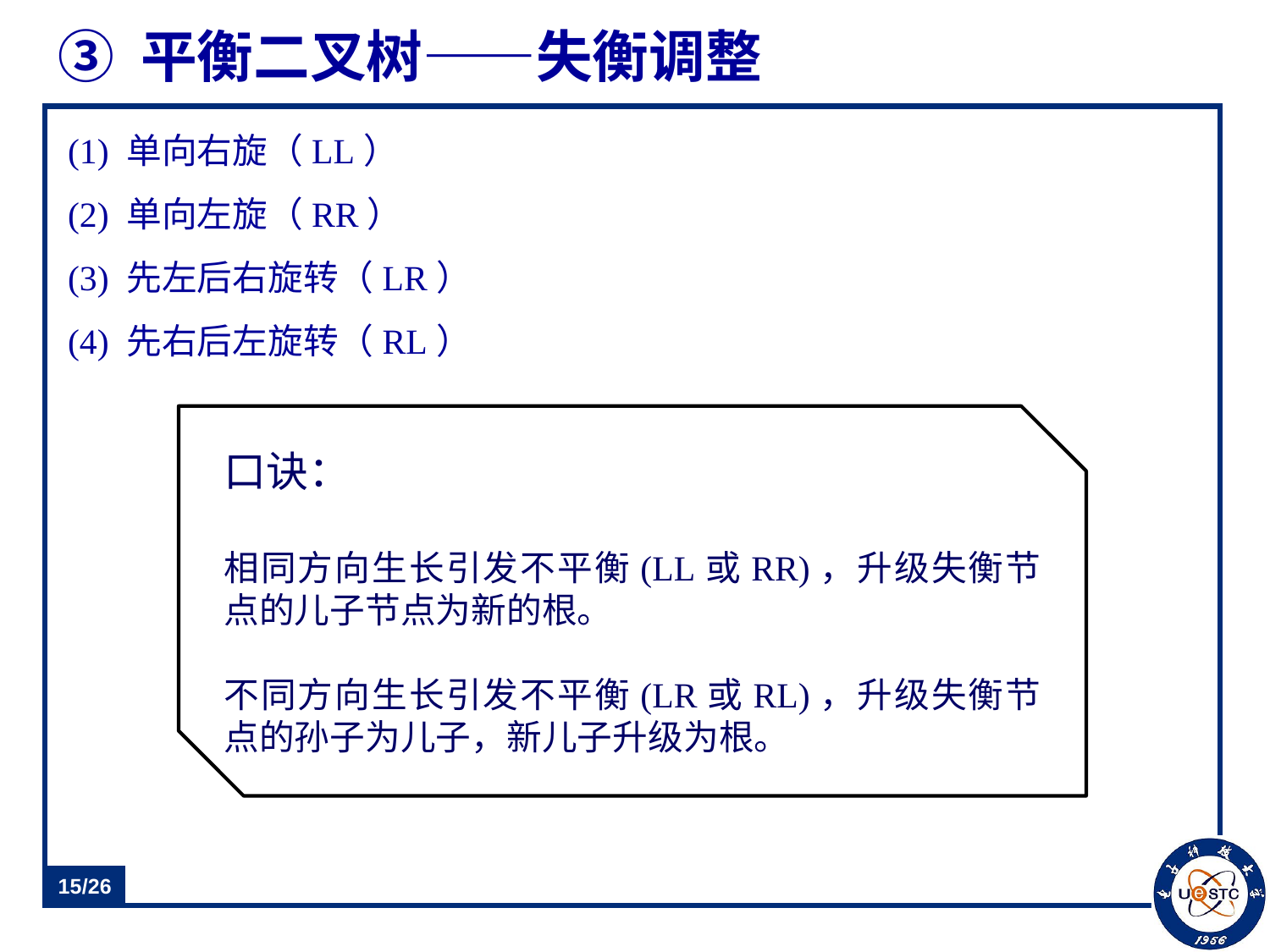

# ③ 平衡二叉树——失衡调整
(1) 单向右旋（LL）
(2) 单向左旋（RR）
(3) 先左后右旋转（LR）
(4) 先右后左旋转（RL）

口诀：

相同方向生长引发不平衡(LL或RR)，升级失衡节点的儿子节点为新的根。

不同方向生长引发不平衡(LR或RL)，升级失衡节点的孙子为儿子，新儿子升级为根。
15/26